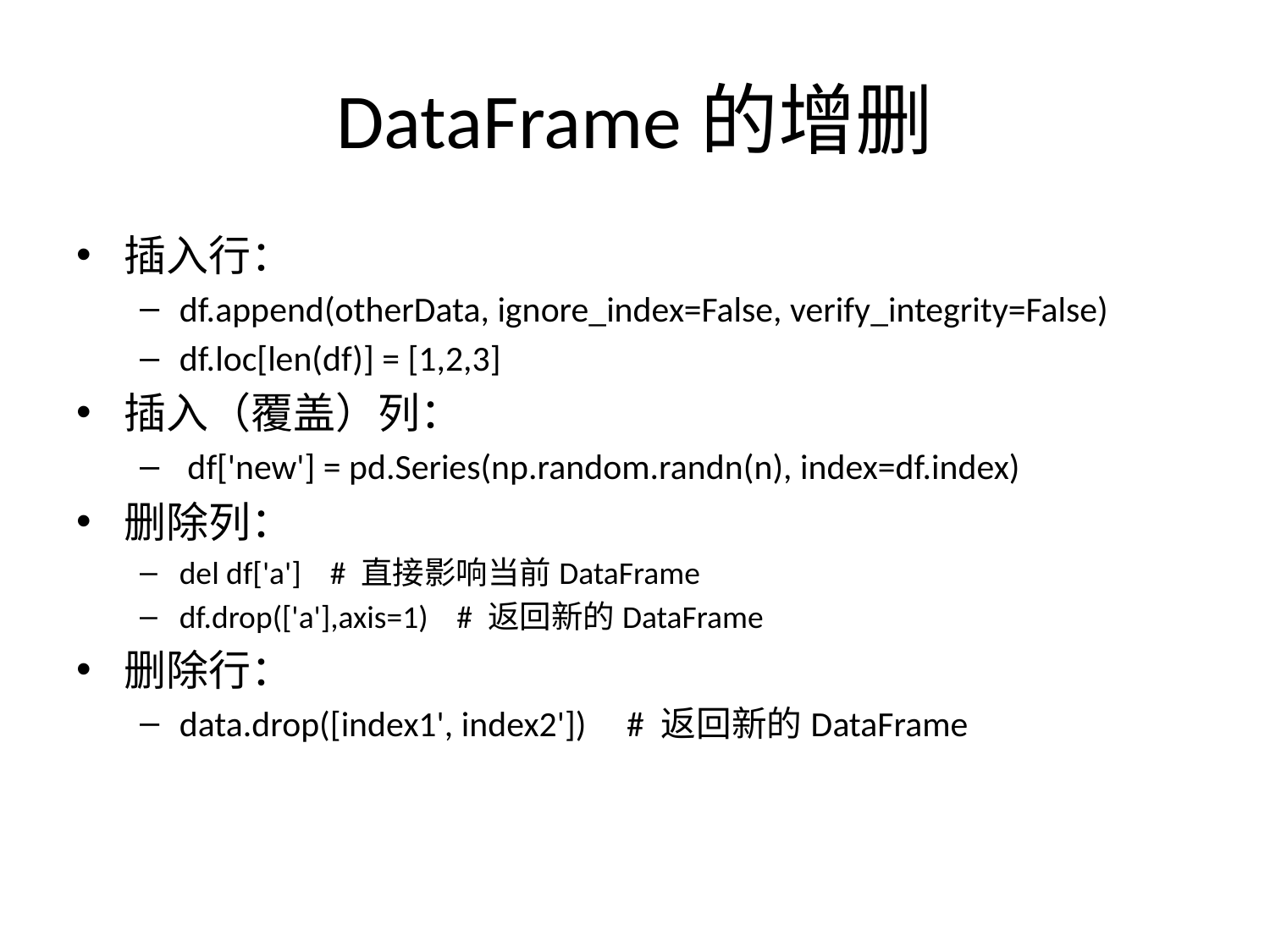

# DataFrame的增删
插入行：
df.append(otherData, ignore_index=False, verify_integrity=False)
df.loc[len(df)] = [1,2,3]
插入（覆盖）列：
 df['new'] = pd.Series(np.random.randn(n), index=df.index)
删除列：
del df['a']    # 直接影响当前DataFrame
df.drop(['a'],axis=1)    # 返回新的DataFrame
删除行：
data.drop([index1', index2'])     # 返回新的DataFrame